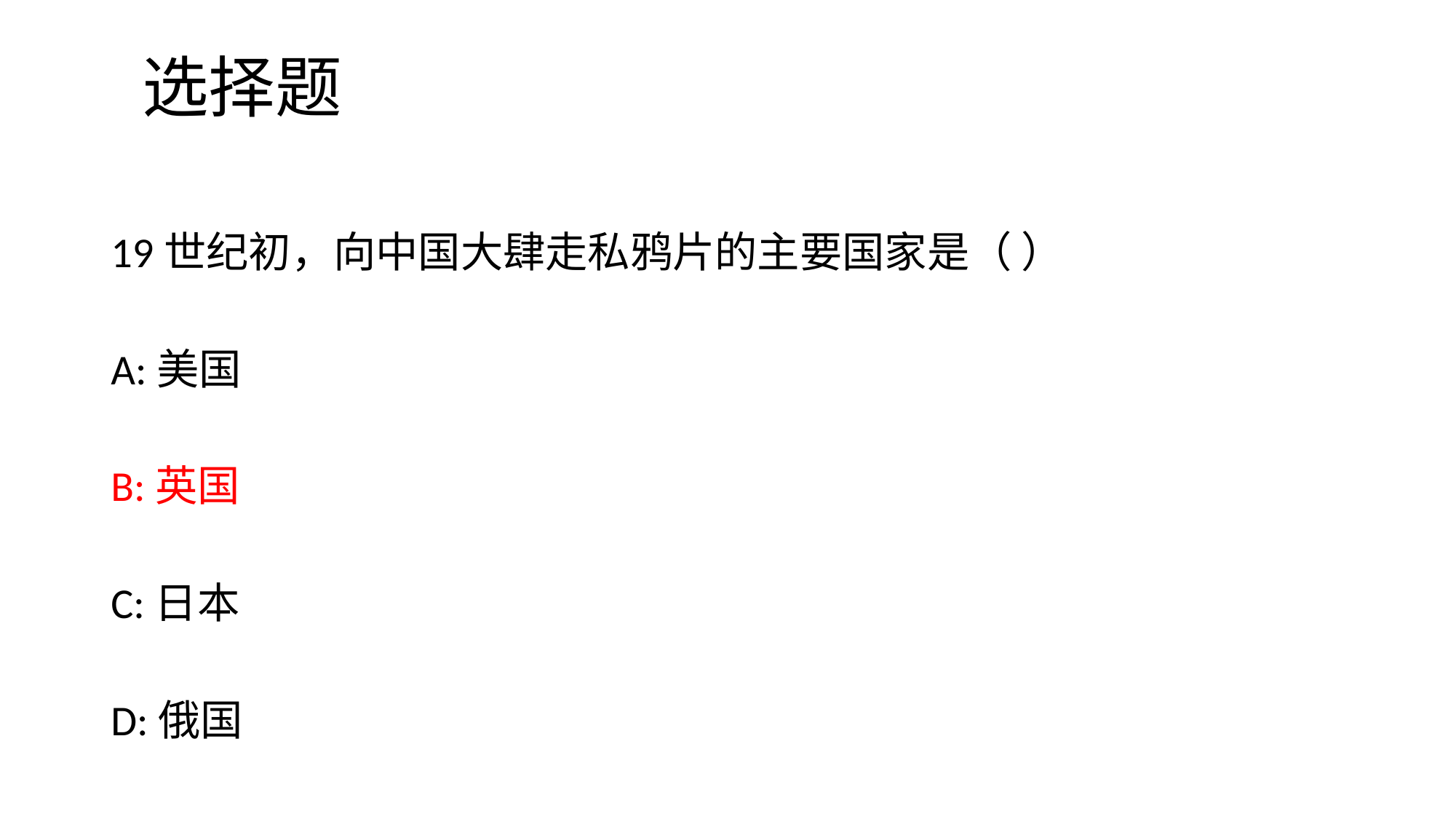

# 选择题
19世纪初，向中国大肆走私鸦片的主要国家是（ ）
A:美国
B:英国
C:日本
D:俄国